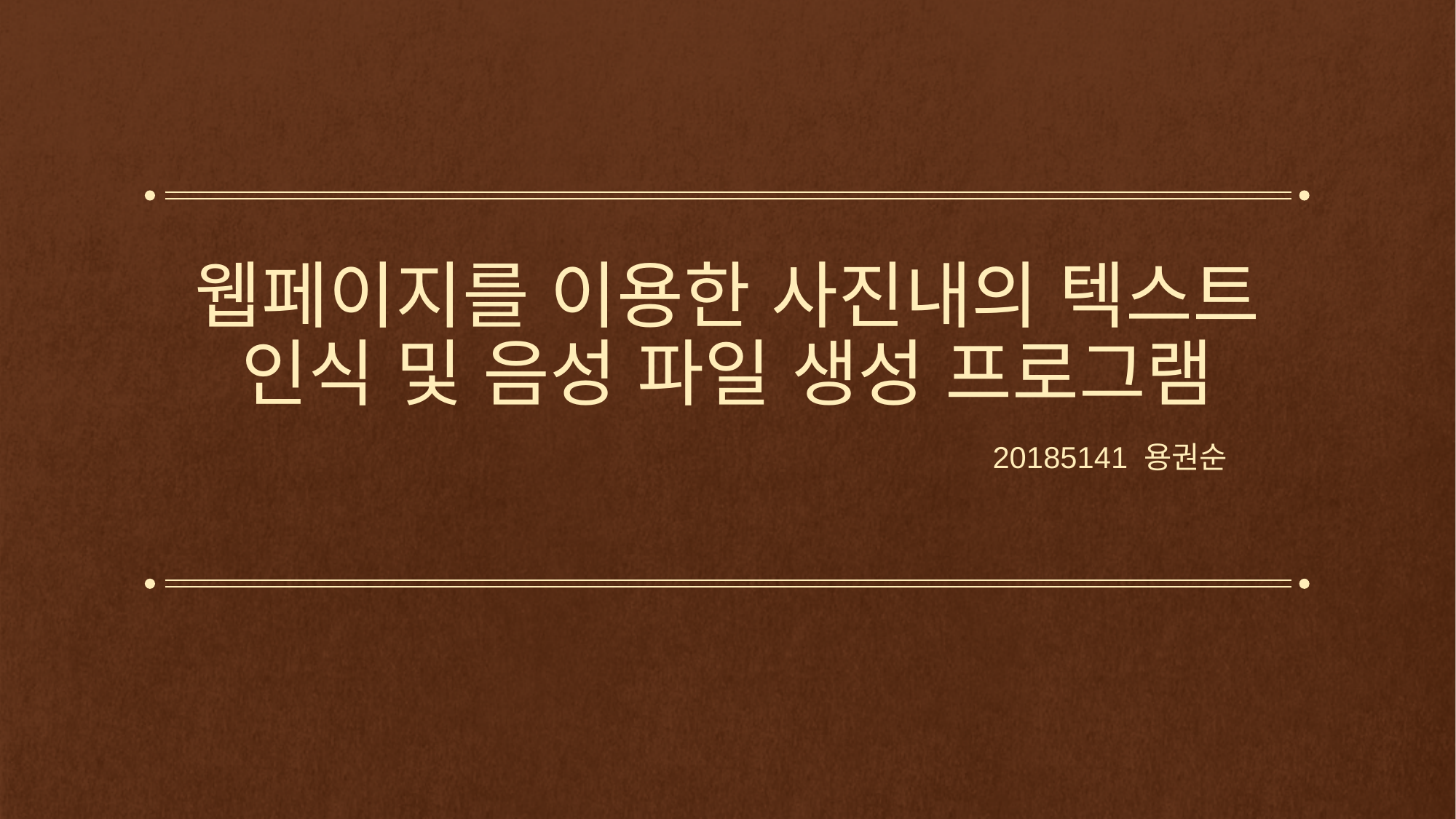

# 웹페이지를 이용한 사진내의 텍스트 인식 및 음성 파일 생성 프로그램
							20185141 용권순